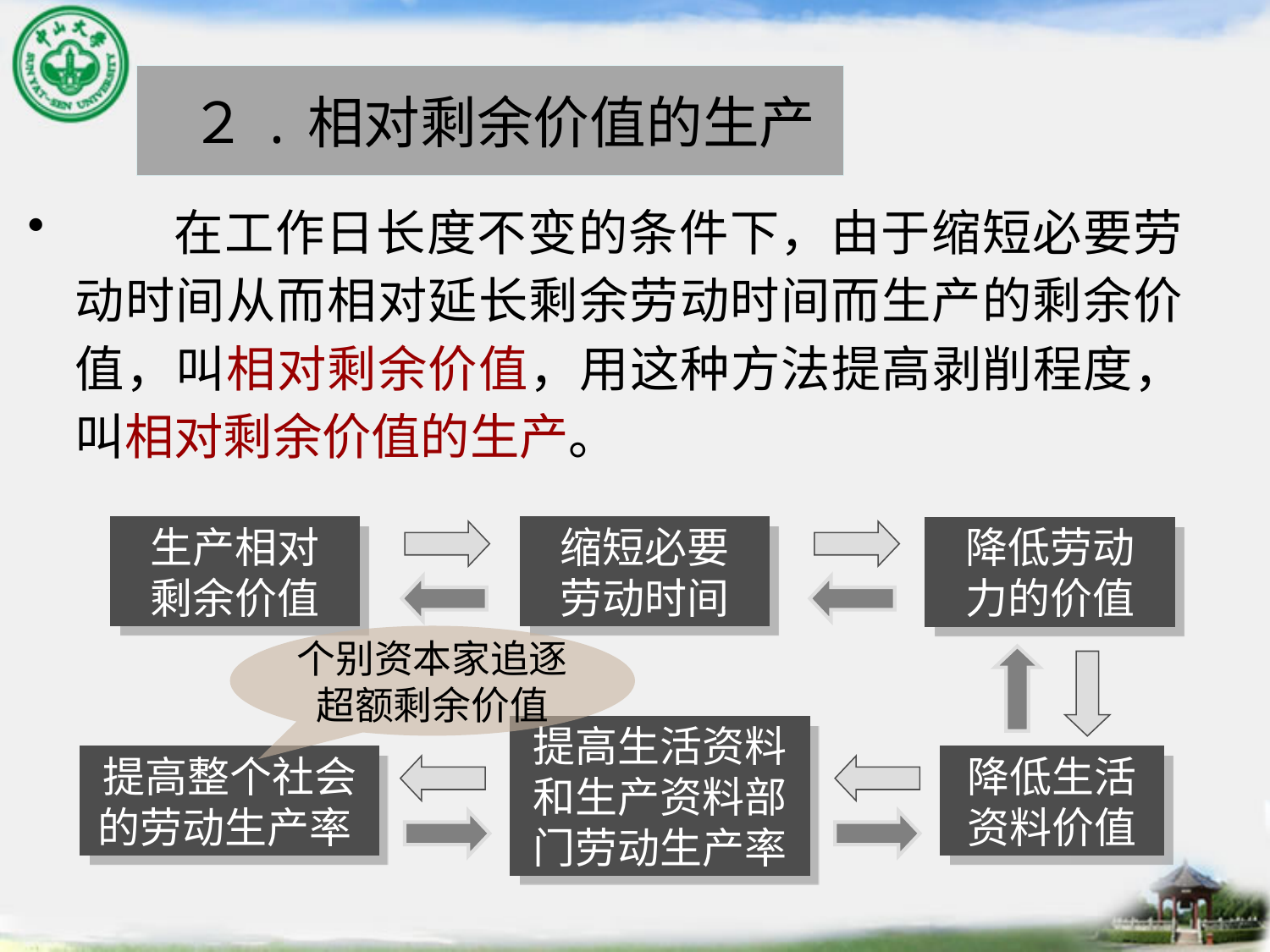

# ２.相对剩余价值的生产
       在工作日长度不变的条件下，由于缩短必要劳动时间从而相对延长剩余劳动时间而生产的剩余价值，叫相对剩余价值，用这种方法提高剥削程度，叫相对剩余价值的生产。
生产相对
剩余价值
缩短必要
劳动时间
降低劳动
力的价值

个别资本家追逐超额剩余价值

提高生活资料
和生产资料部
门劳动生产率
提高整个社会的劳动生产率
降低生活
资料价值